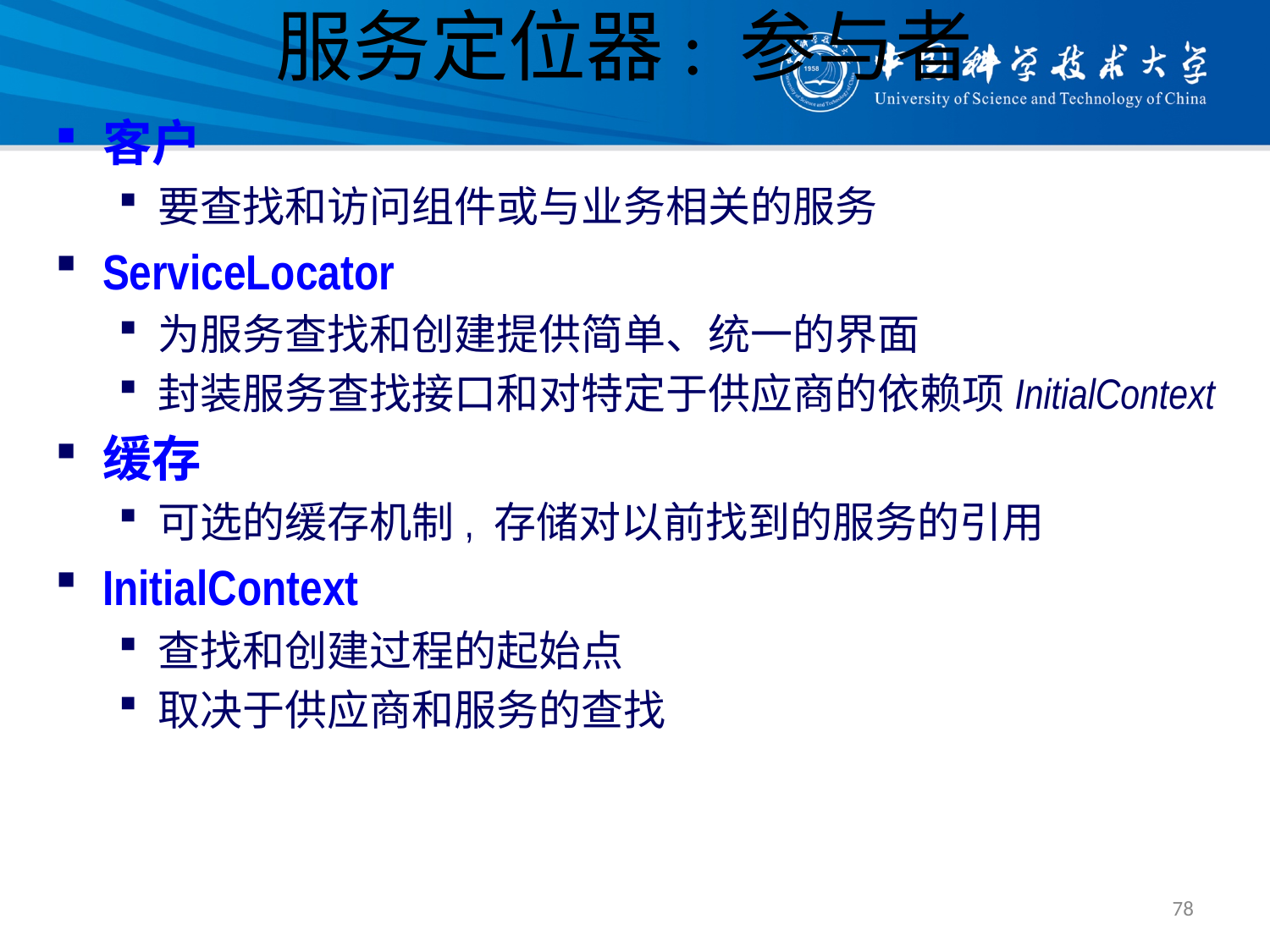

# 服务定位器: 参与者
客户
要查找和访问组件或与业务相关的服务
ServiceLocator
为服务查找和创建提供简单、统一的界面
封装服务查找接口和对特定于供应商的依赖项InitialContext
缓存
可选的缓存机制, 存储对以前找到的服务的引用
InitialContext
查找和创建过程的起始点
取决于供应商和服务的查找
78